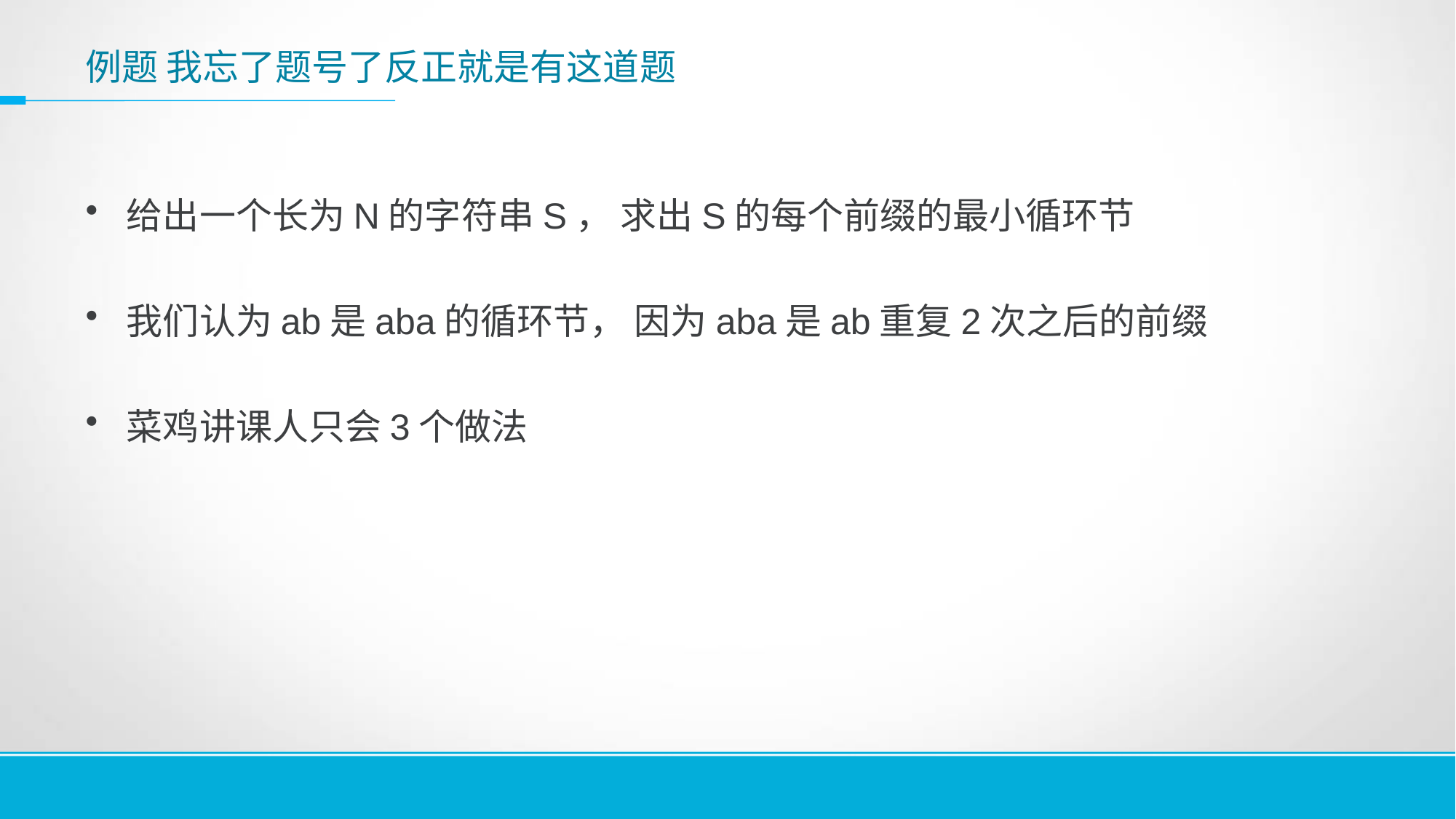

# 例题 我忘了题号了反正就是有这道题

给出一个长为N的字符串S， 求出S的每个前缀的最小循环节

我们认为ab是aba的循环节， 因为aba是ab重复2次之后的前缀

菜鸡讲课人只会3个做法